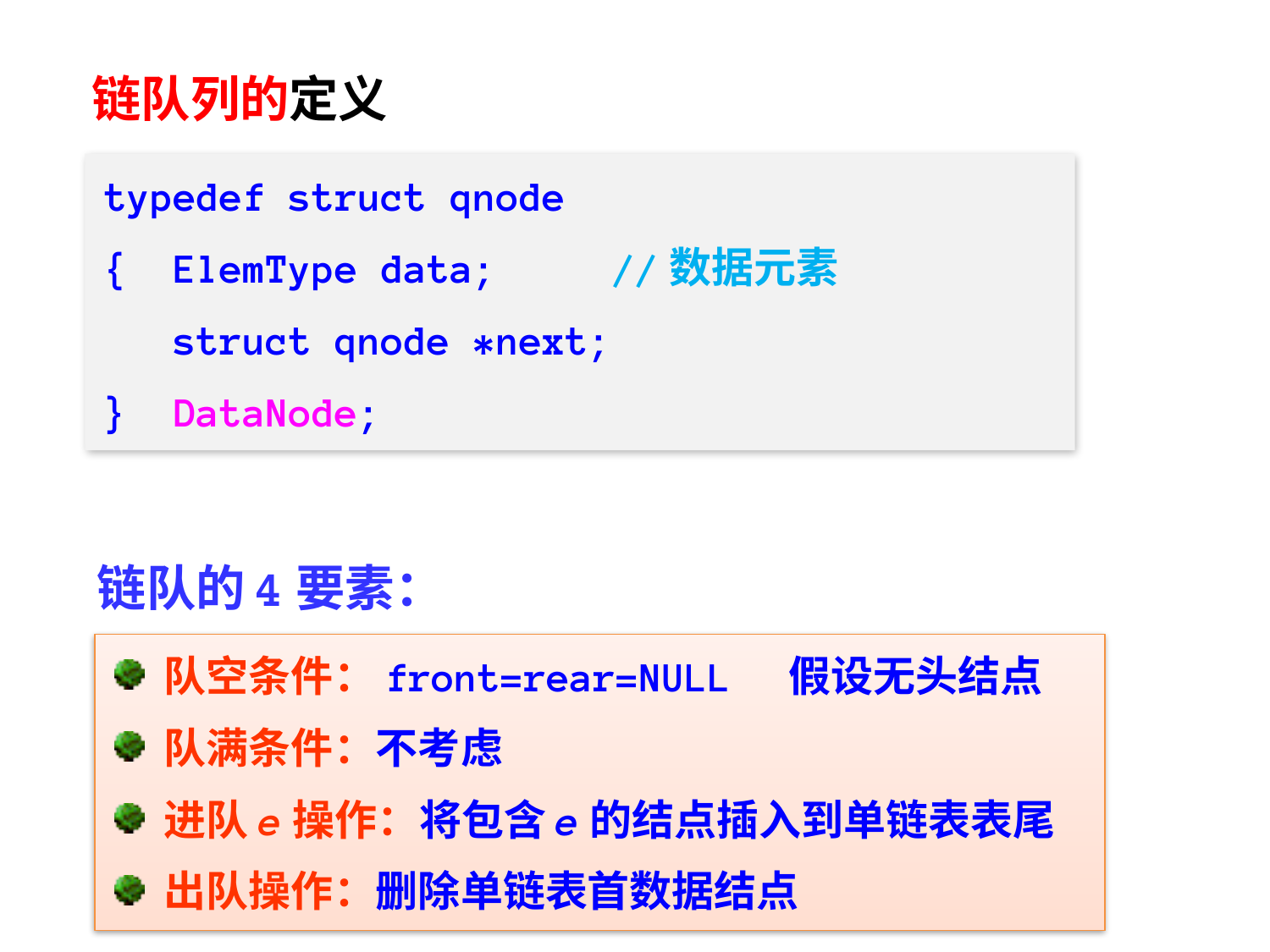

链队列的定义
typedef struct qnode
{  ElemType data;	//数据元素
   struct qnode *next;
}  DataNode;
链队的4要素：
 队空条件：front=rear=NULL  假设无头结点
 队满条件：不考虑
 进队e操作：将包含e的结点插入到单链表表尾
 出队操作：删除单链表首数据结点